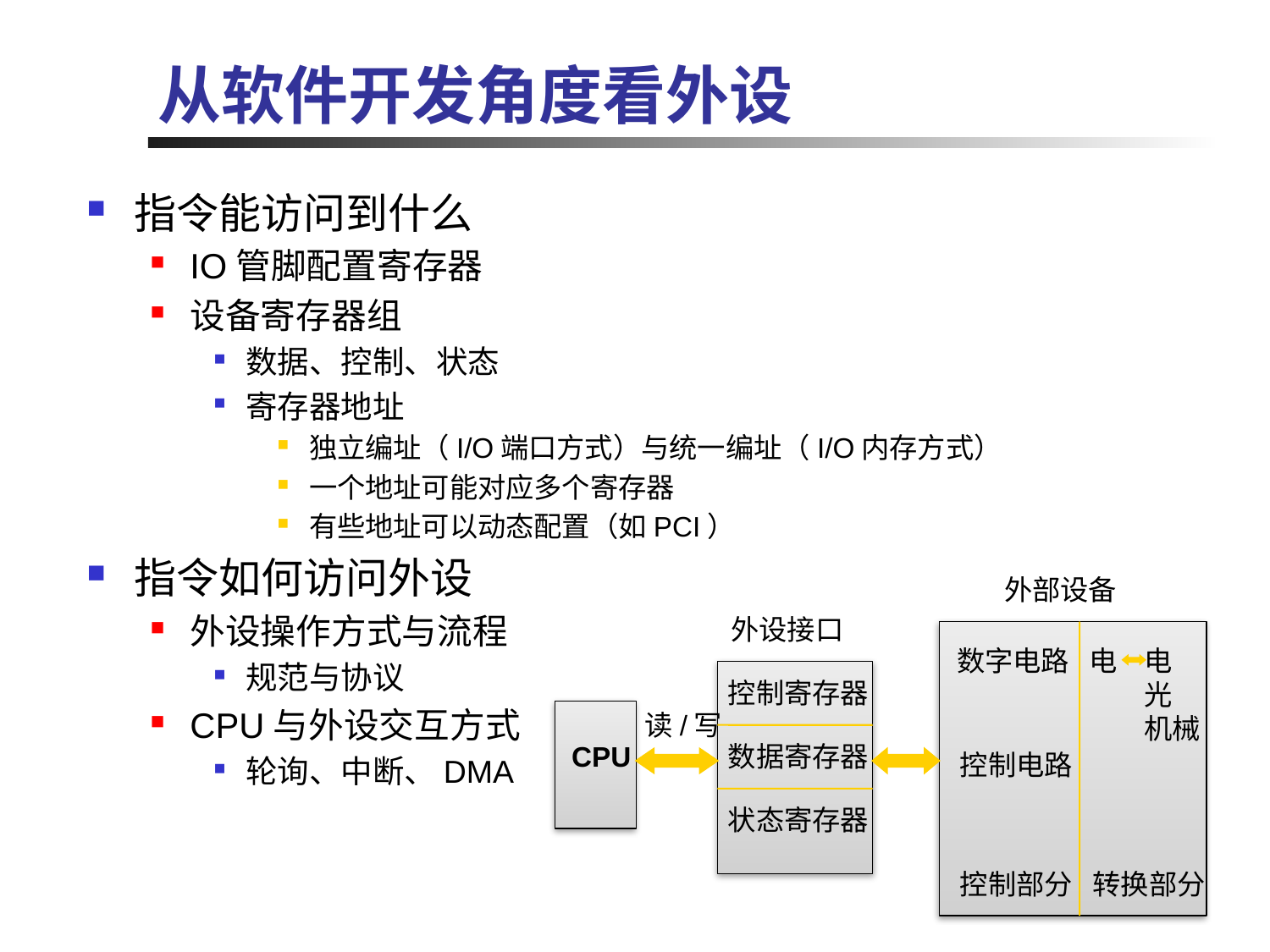

# 从软件开发角度看外设
指令能访问到什么
IO管脚配置寄存器
设备寄存器组
数据、控制、状态
寄存器地址
独立编址（I/O端口方式）与统一编址（I/O内存方式）
一个地址可能对应多个寄存器
有些地址可以动态配置（如PCI）
指令如何访问外设
外设操作方式与流程
规范与协议
CPU与外设交互方式
轮询、中断、DMA
外部设备
外设接口

数字电路
电
电
光
机械

控制寄存器

读/写

CPU
数据寄存器
控制电路

状态寄存器
控制部分
转换部分